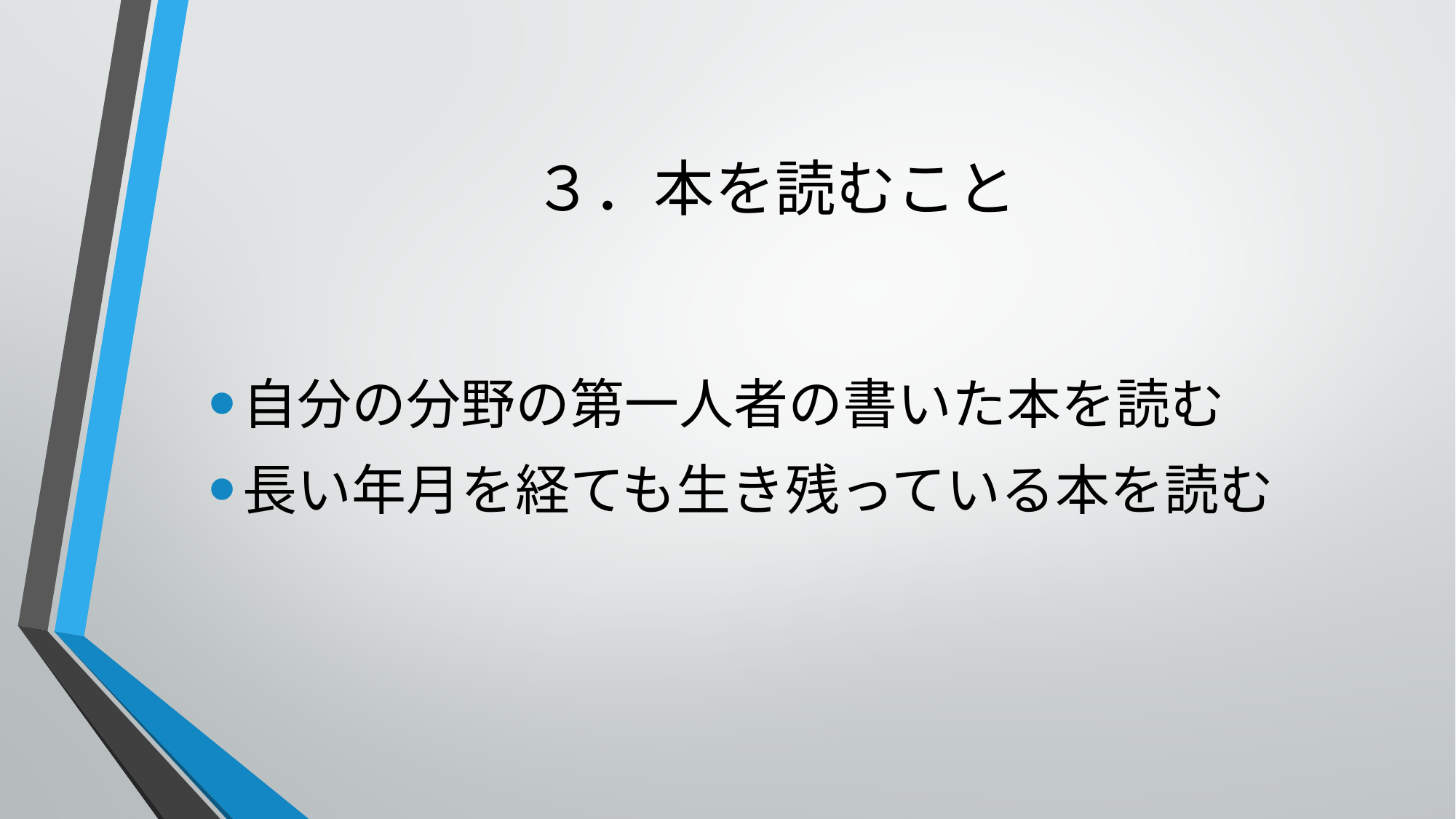

# ３．本を読むこと

自分の分野の第一人者の書いた本を読む
長い年月を経ても生き残っている本を読む